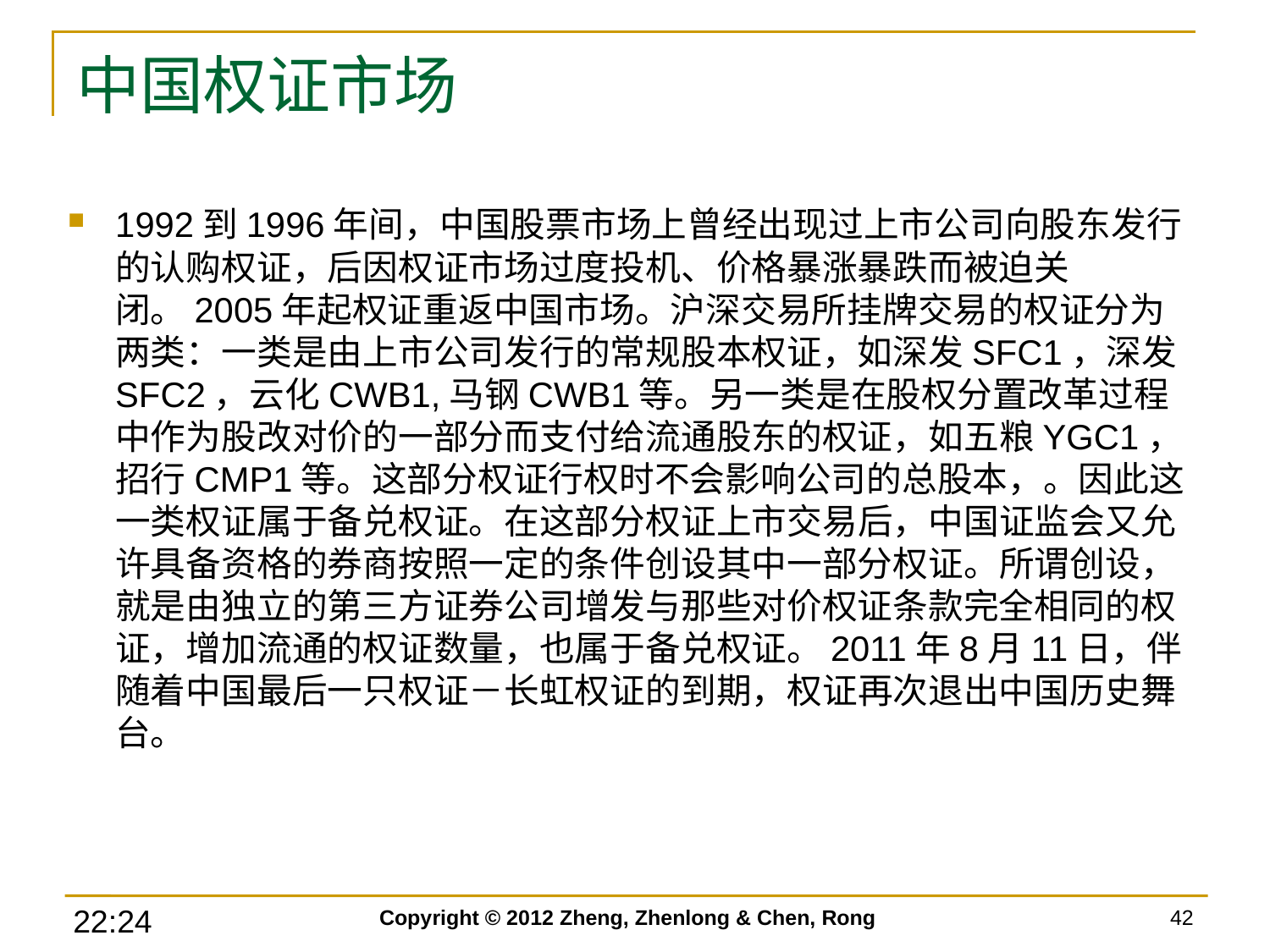

# 中国权证市场
1992到1996年间，中国股票市场上曾经出现过上市公司向股东发行的认购权证，后因权证市场过度投机、价格暴涨暴跌而被迫关闭。2005年起权证重返中国市场。沪深交易所挂牌交易的权证分为两类：一类是由上市公司发行的常规股本权证，如深发SFC1，深发SFC2，云化CWB1,马钢CWB1等。另一类是在股权分置改革过程中作为股改对价的一部分而支付给流通股东的权证，如五粮YGC1，招行CMP1等。这部分权证行权时不会影响公司的总股本，。因此这一类权证属于备兑权证。在这部分权证上市交易后，中国证监会又允许具备资格的券商按照一定的条件创设其中一部分权证。所谓创设，就是由独立的第三方证券公司增发与那些对价权证条款完全相同的权证，增加流通的权证数量，也属于备兑权证。2011年8月11日，伴随着中国最后一只权证－长虹权证的到期，权证再次退出中国历史舞台。
Copyright © 2012 Zheng, Zhenlong & Chen, Rong
42